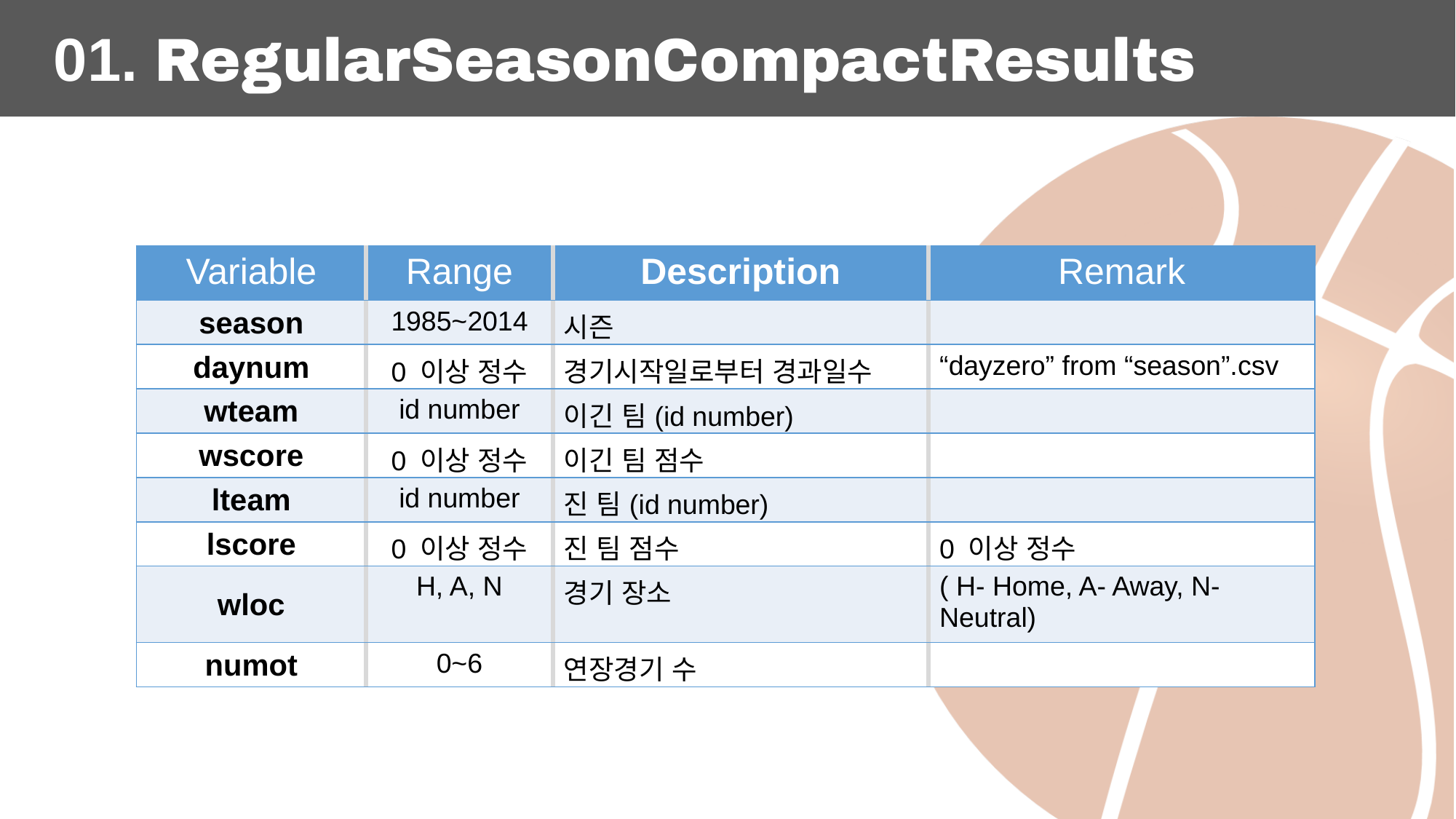

01. RegularSeasonCompactResults
| Variable | Range | Description | Remark |
| --- | --- | --- | --- |
| season | 1985~2014 | 시즌 |  |
| daynum | 0 이상 정수 | 경기시작일로부터 경과일수 | “dayzero” from “season”.csv |
| wteam | id number | 이긴 팀(id number) |  |
| wscore | 0 이상 정수 | 이긴 팀 점수 |  |
| lteam | id number | 진 팀(id number) |  |
| lscore | 0 이상 정수 | 진 팀 점수 | 0 이상 정수 |
| wloc | H, A, N | 경기 장소 | ( H- Home, A- Away, N-Neutral) |
| numot | 0~6 | 연장경기 수 |  |